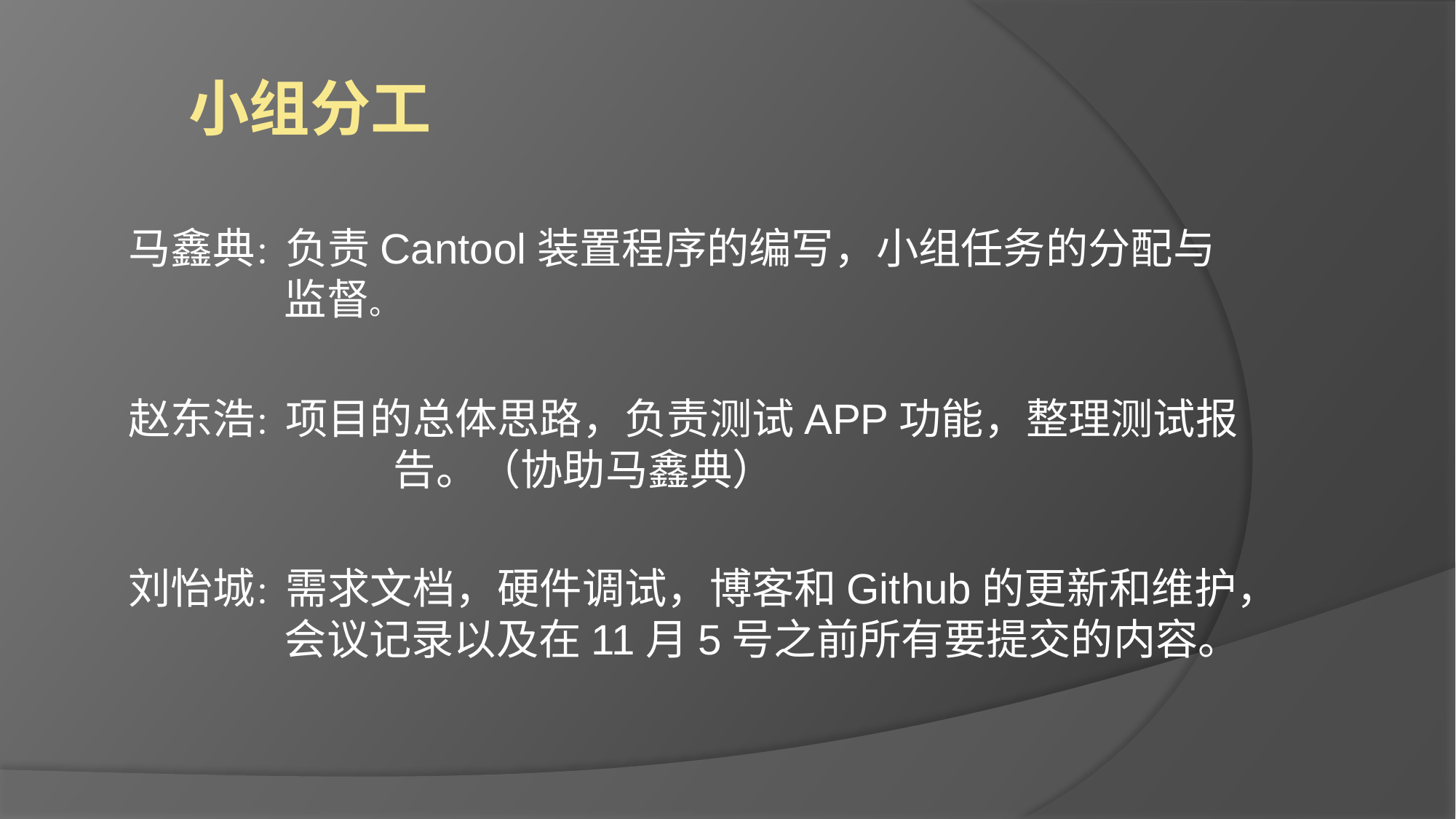

# 小组分工
马鑫典：负责Cantool装置程序的编写，小组任务的分配与	        	     监督。

赵东浩：项目的总体思路，负责测试APP功能，整理测试报	      	     告。（协助马鑫典）

刘怡城：需求文档，硬件调试，博客和Github的更新和维护，        	     会议记录以及在11月5号之前所有要提交的内容。